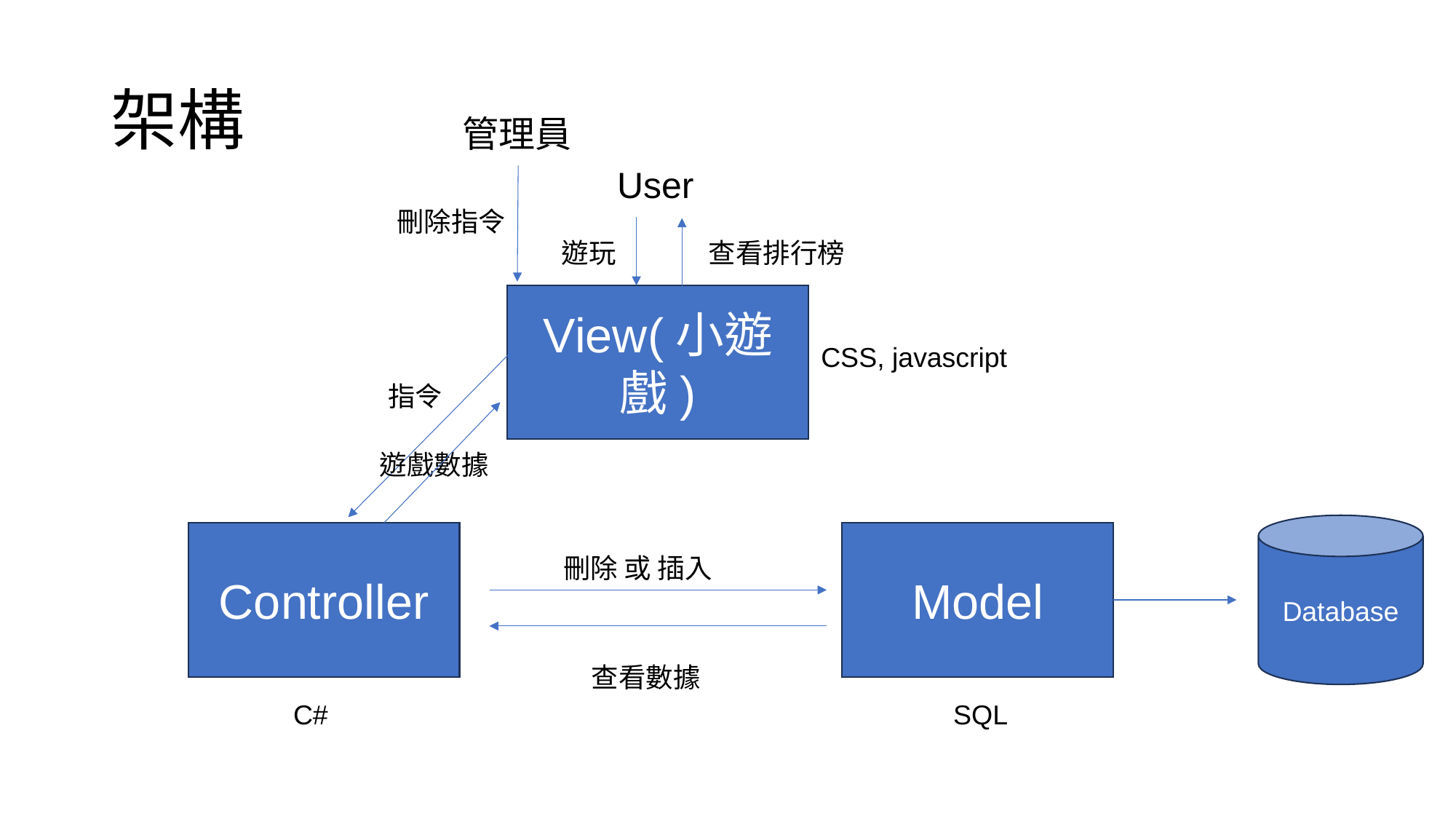

# 架構
管理員
User
刪除指令
遊玩
查看排行榜
View(小遊戲)
CSS, javascript
指令
遊戲數據
Database
Model
Controller
刪除 或 插入
查看數據
C#
SQL